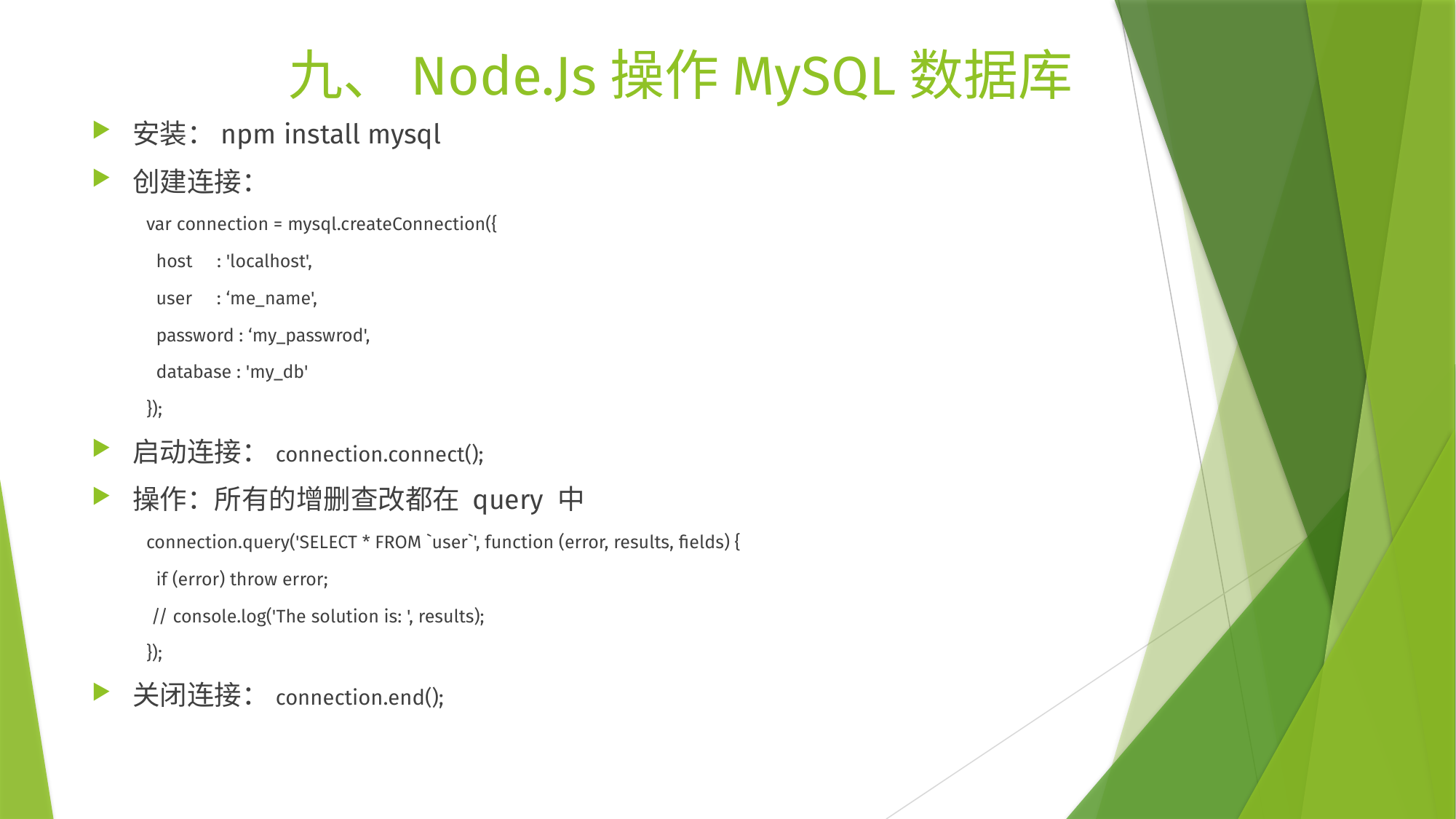

# 九、Node.Js操作MySQL数据库
安装：npm install mysql
创建连接：
var connection = mysql.createConnection({
  host     : 'localhost',
  user     : ‘me_name',
  password : ‘my_passwrod',
  database : 'my_db'
});
启动连接：connection.connect();
操作：所有的增删查改都在 query 中
connection.query('SELECT * FROM `user`', function (error, results, fields) {
  if (error) throw error;
 // console.log('The solution is: ', results);
});
关闭连接：connection.end();